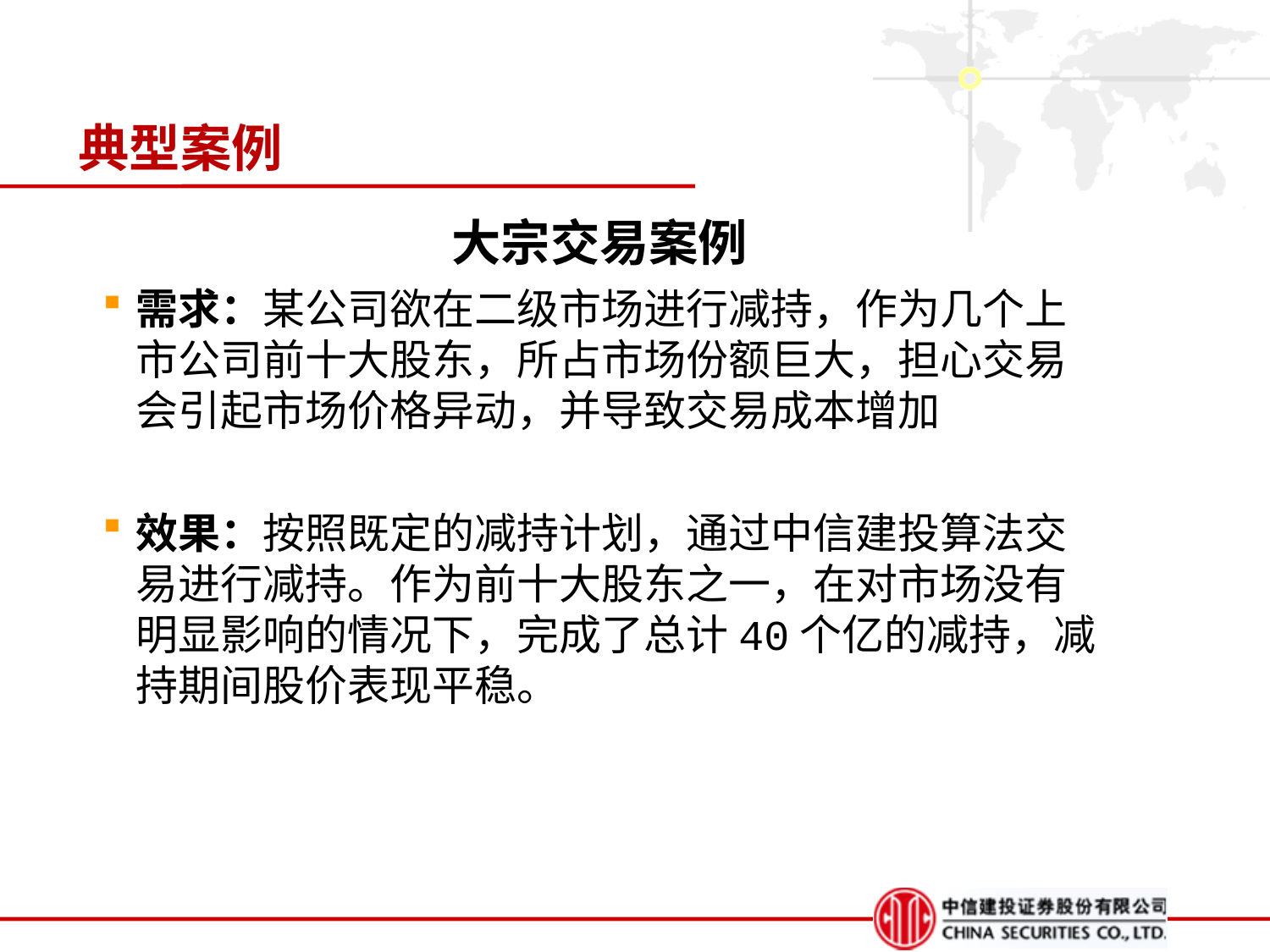

# 典型案例
大宗交易案例
需求：某公司欲在二级市场进行减持，作为几个上市公司前十大股东，所占市场份额巨大，担心交易会引起市场价格异动，并导致交易成本增加

效果：按照既定的减持计划，通过中信建投算法交易进行减持。作为前十大股东之一，在对市场没有明显影响的情况下，完成了总计40个亿的减持，减持期间股价表现平稳。